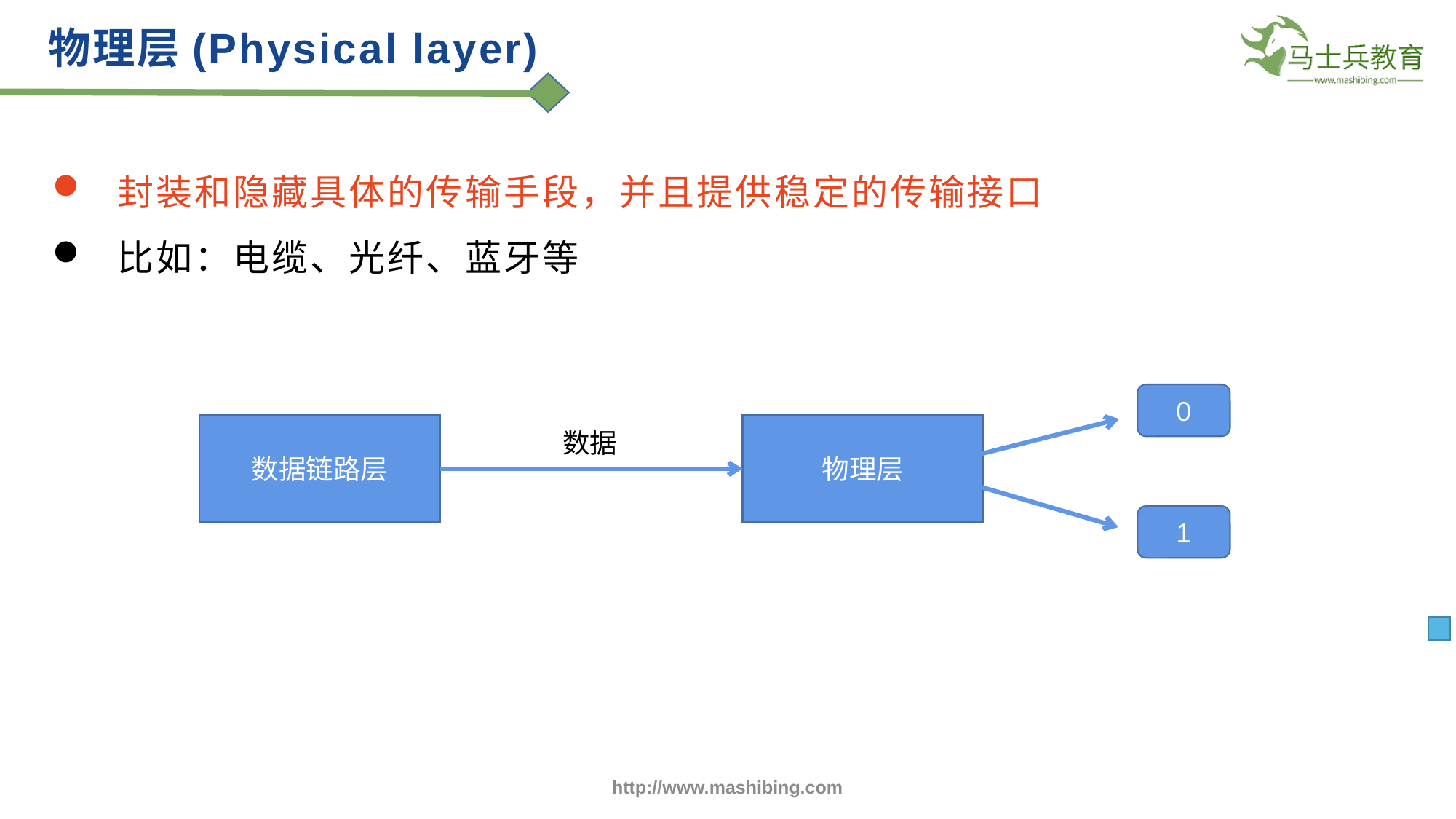

物理层(Physical layer)
封装和隐藏具体的传输手段，并且提供稳定的传输接口
比如：电缆、光纤、蓝牙等
0
数据链路层
物理层
数据
1